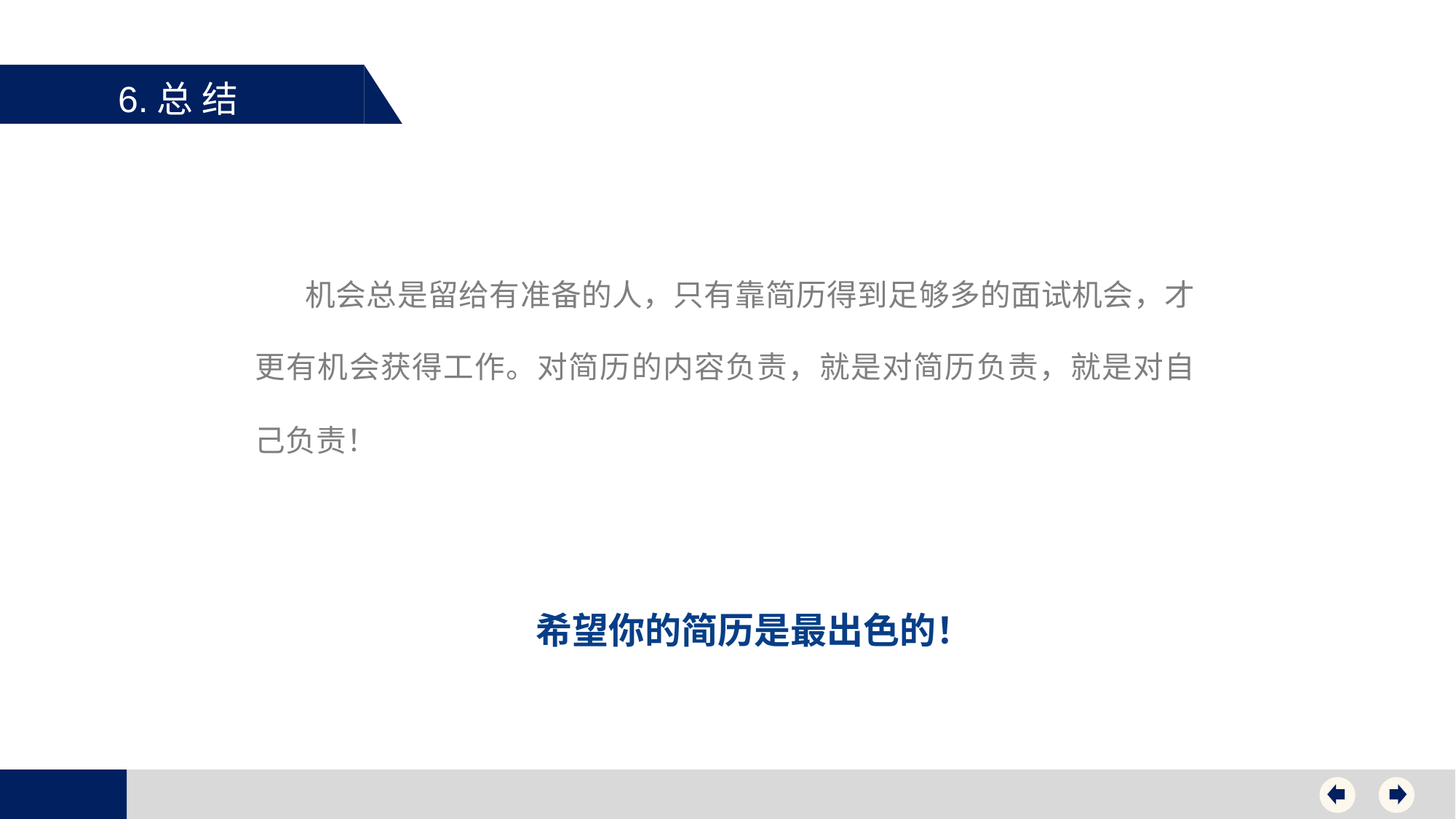

6.总 结
      机会总是留给有准备的人，只有靠简历得到足够多的面试机会，才更有机会获得工作。对简历的内容负责，就是对简历负责，就是对自己负责！
      希望你的简历是最出色的！